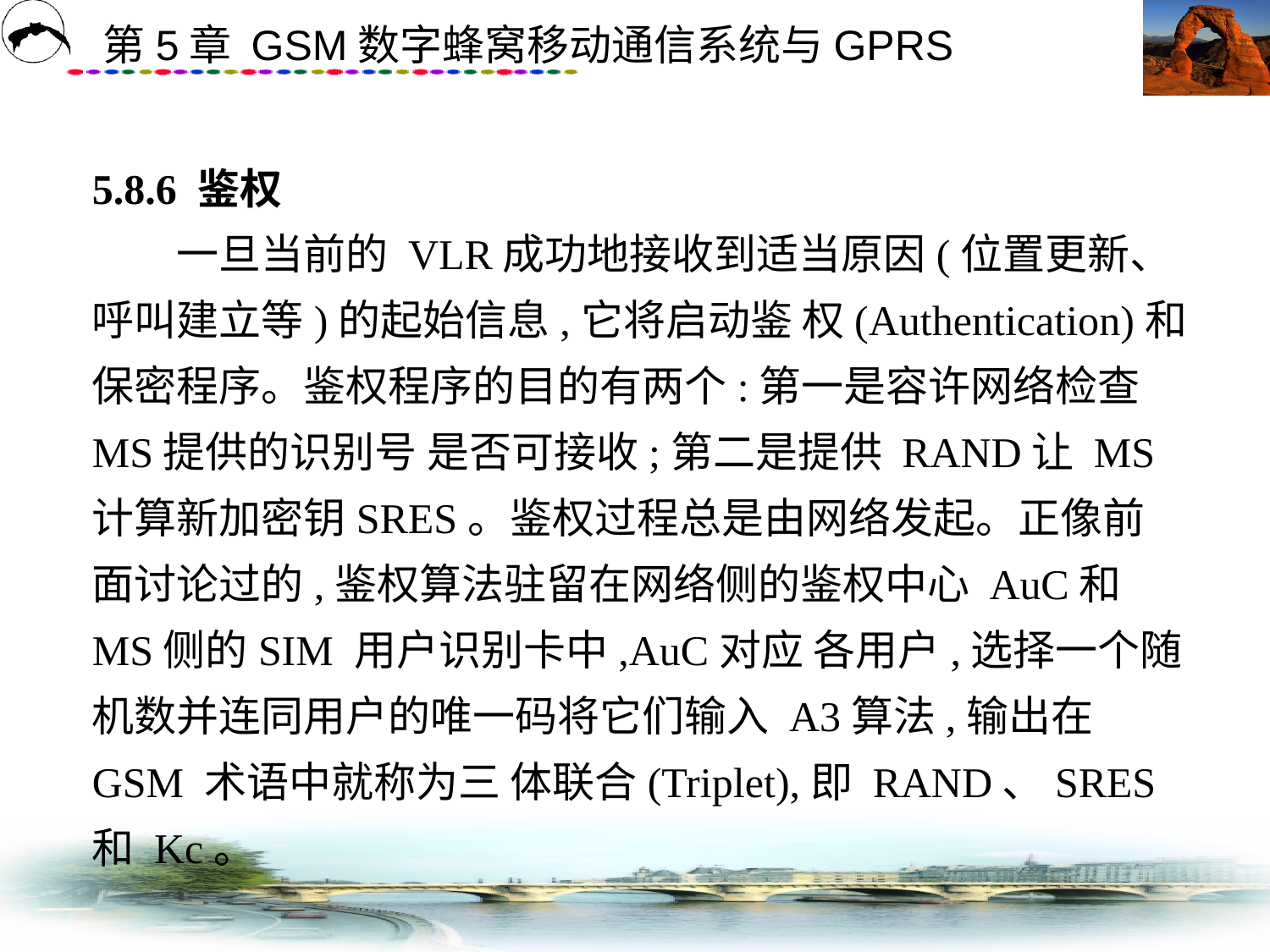

# 5.8.6 鉴权 　　一旦当前的 VLR成功地接收到适当原因(位置更新、呼叫建立等)的起始信息,它将启动鉴 权(Authentication)和保密程序。鉴权程序的目的有两个:第一是容许网络检查 MS提供的识别号 是否可接收;第二是提供 RAND让 MS计算新加密钥SRES。鉴权过程总是由网络发起。正像前 面讨论过的,鉴权算法驻留在网络侧的鉴权中心 AuC和 MS侧的SIM 用户识别卡中,AuC对应 各用户,选择一个随机数并连同用户的唯一码将它们输入 A3算法,输出在 GSM 术语中就称为三 体联合(Triplet),即 RAND、SRES和 Kc。